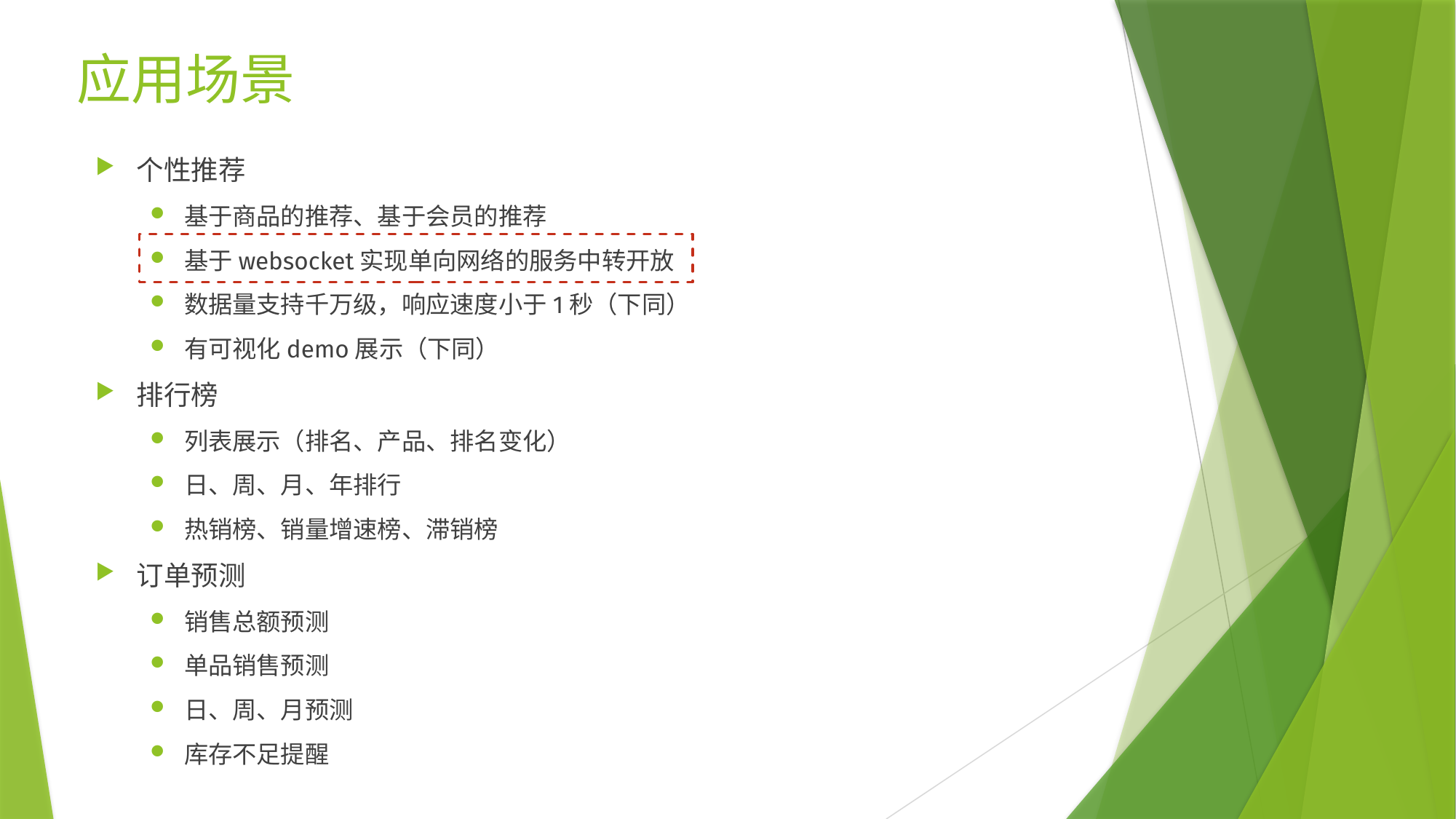

# 应用场景
个性推荐
基于商品的推荐、基于会员的推荐
基于websocket实现单向网络的服务中转开放
数据量支持千万级，响应速度小于1秒（下同）
有可视化demo展示（下同）
排行榜
列表展示（排名、产品、排名变化）
日、周、月、年排行
热销榜、销量增速榜、滞销榜
订单预测
销售总额预测
单品销售预测
日、周、月预测
库存不足提醒